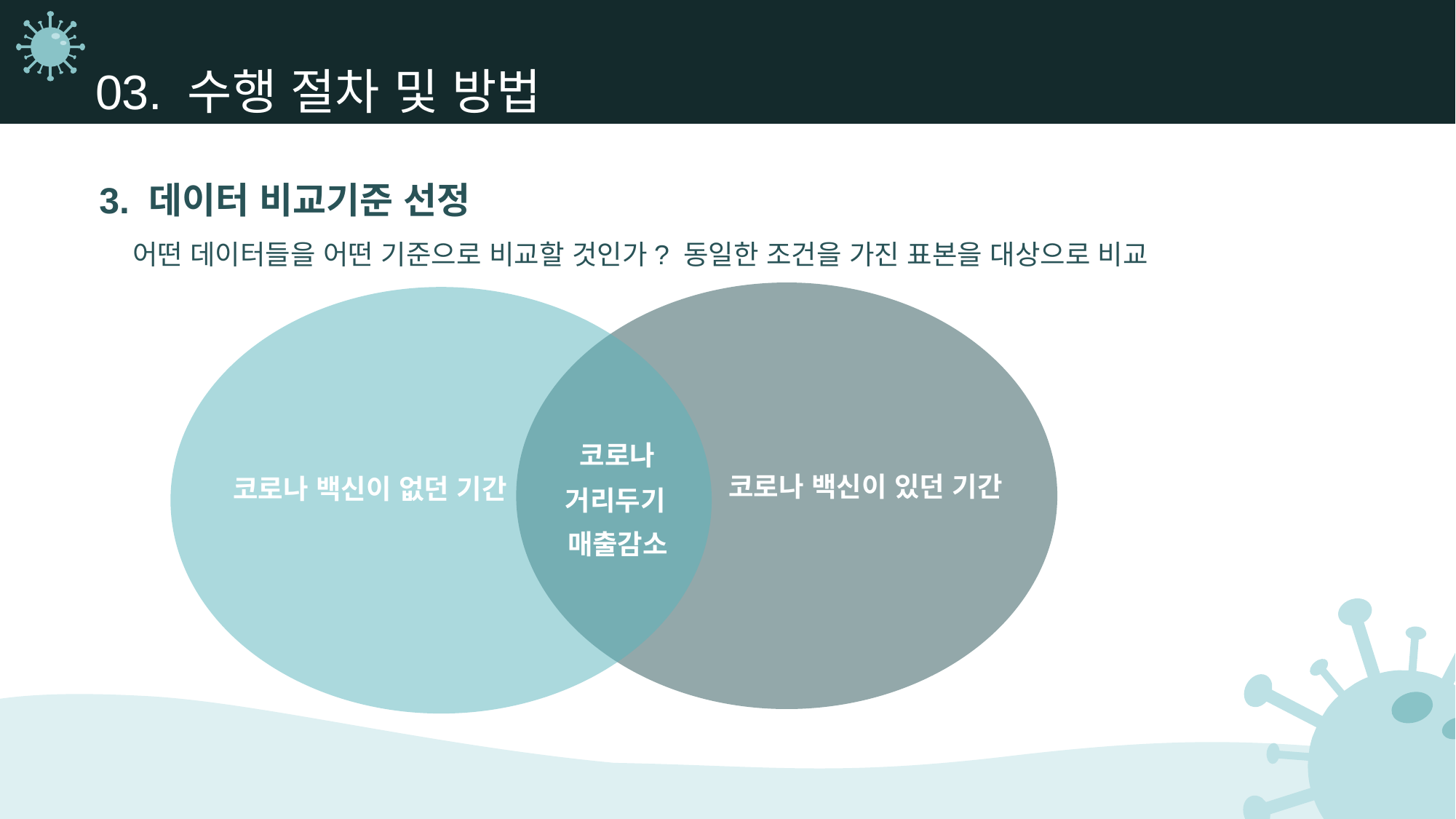

03. 수행 절차 및 방법
3. 데이터 비교기준 선정
어떤 데이터들을 어떤 기준으로 비교할 것인가? 동일한 조건을 가진 표본을 대상으로 비교

코로나
코로나 백신이 있던 기간
코로나 백신이 없던 기간
거리두기
매출감소